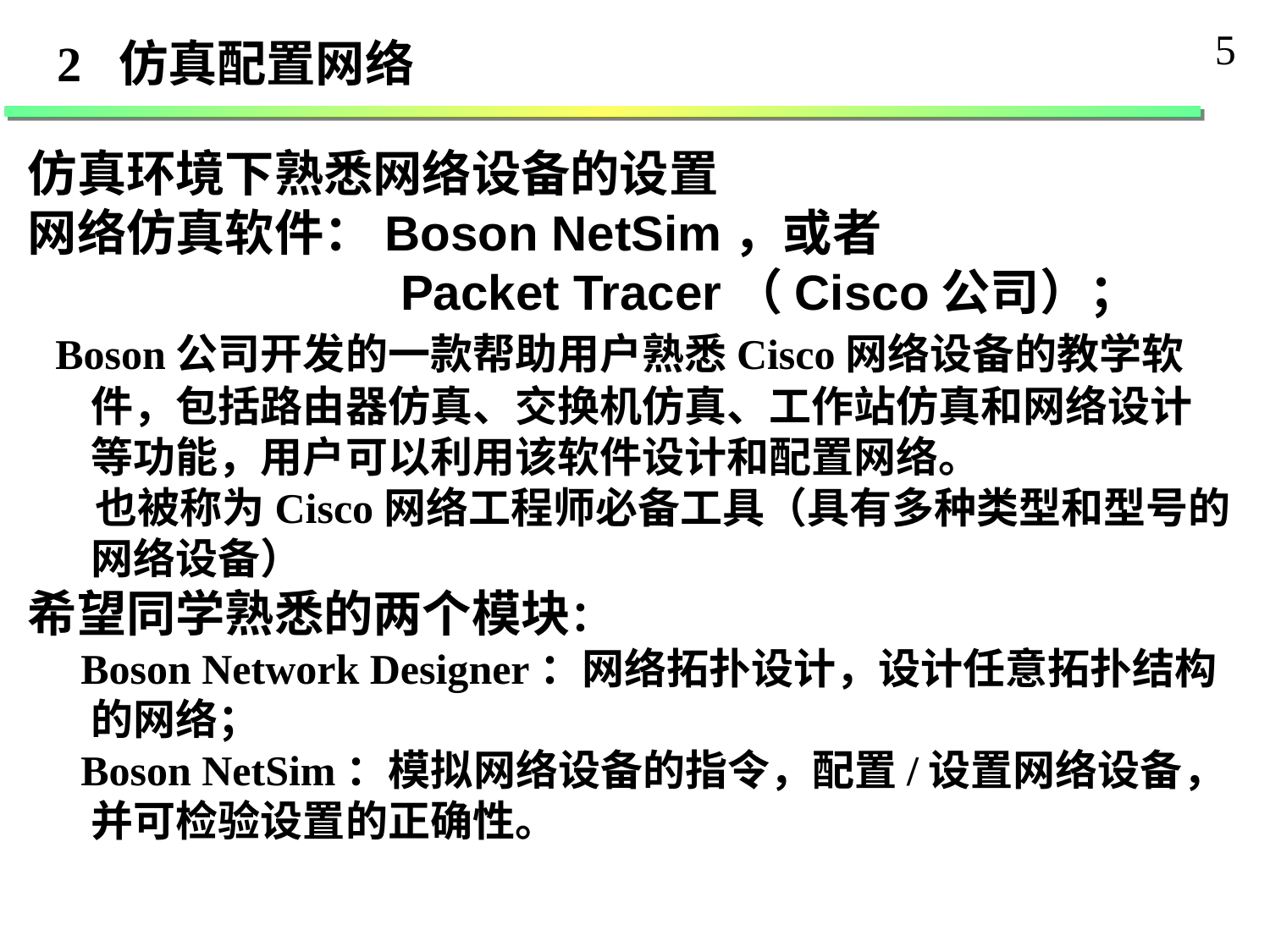

5
2  仿真配置网络

仿真环境下熟悉网络设备的设置
网络仿真软件：Boson NetSim，或者
			    Packet Tracer（Cisco公司）；
  Boson公司开发的一款帮助用户熟悉Cisco网络设备的教学软件，包括路由器仿真、交换机仿真、工作站仿真和网络设计等功能，用户可以利用该软件设计和配置网络。
      也被称为Cisco网络工程师必备工具（具有多种类型和型号的网络设备）
希望同学熟悉的两个模块：
     Boson Network Designer：网络拓扑设计，设计任意拓扑结构的网络；
     Boson NetSim：模拟网络设备的指令，配置/设置网络设备，并可检验设置的正确性。